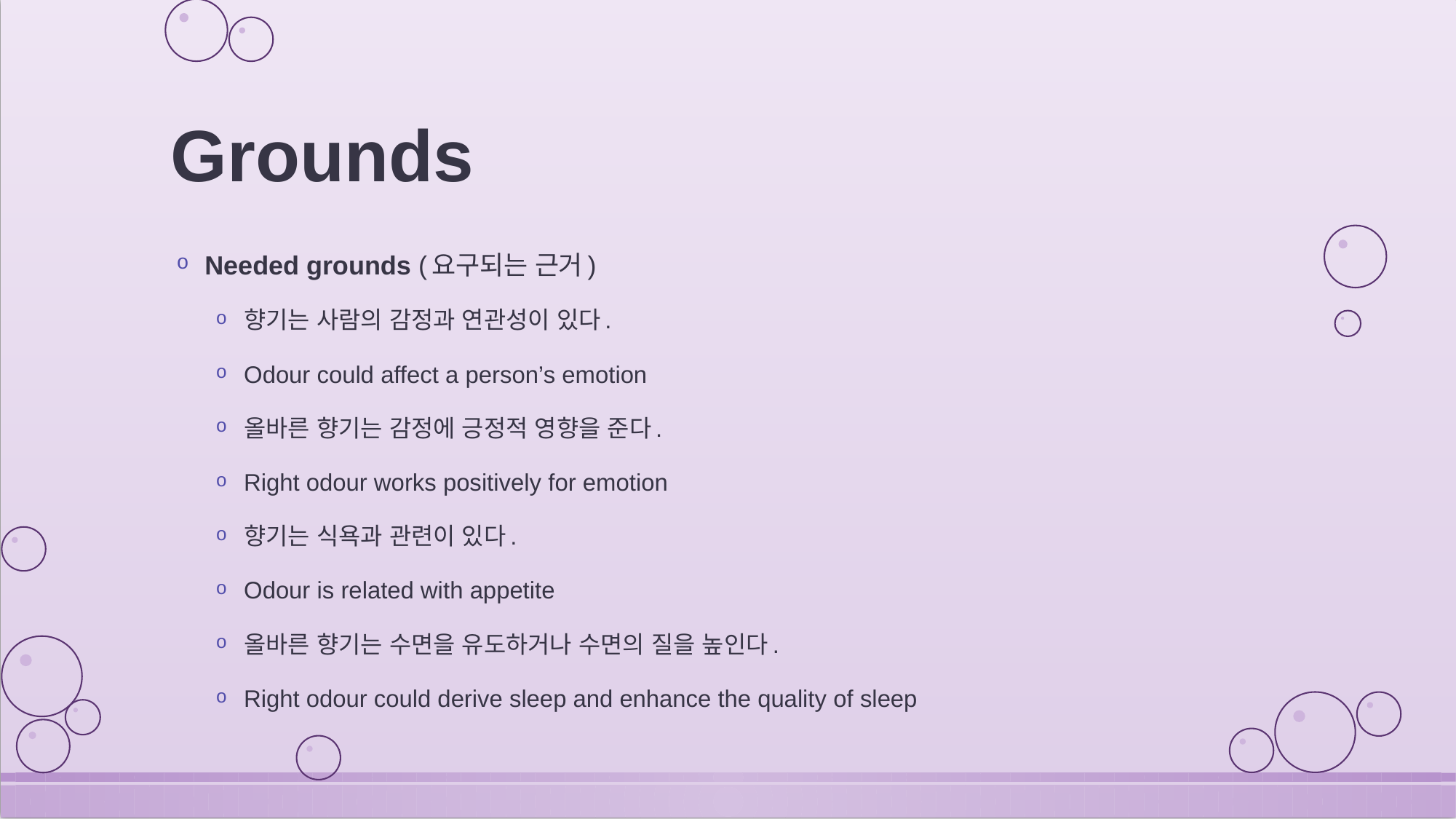

# Grounds
Needed grounds (요구되는 근거)
향기는 사람의 감정과 연관성이 있다.
Odour could affect a person’s emotion
올바른 향기는 감정에 긍정적 영향을 준다.
Right odour works positively for emotion
향기는 식욕과 관련이 있다.
Odour is related with appetite
올바른 향기는 수면을 유도하거나 수면의 질을 높인다.
Right odour could derive sleep and enhance the quality of sleep